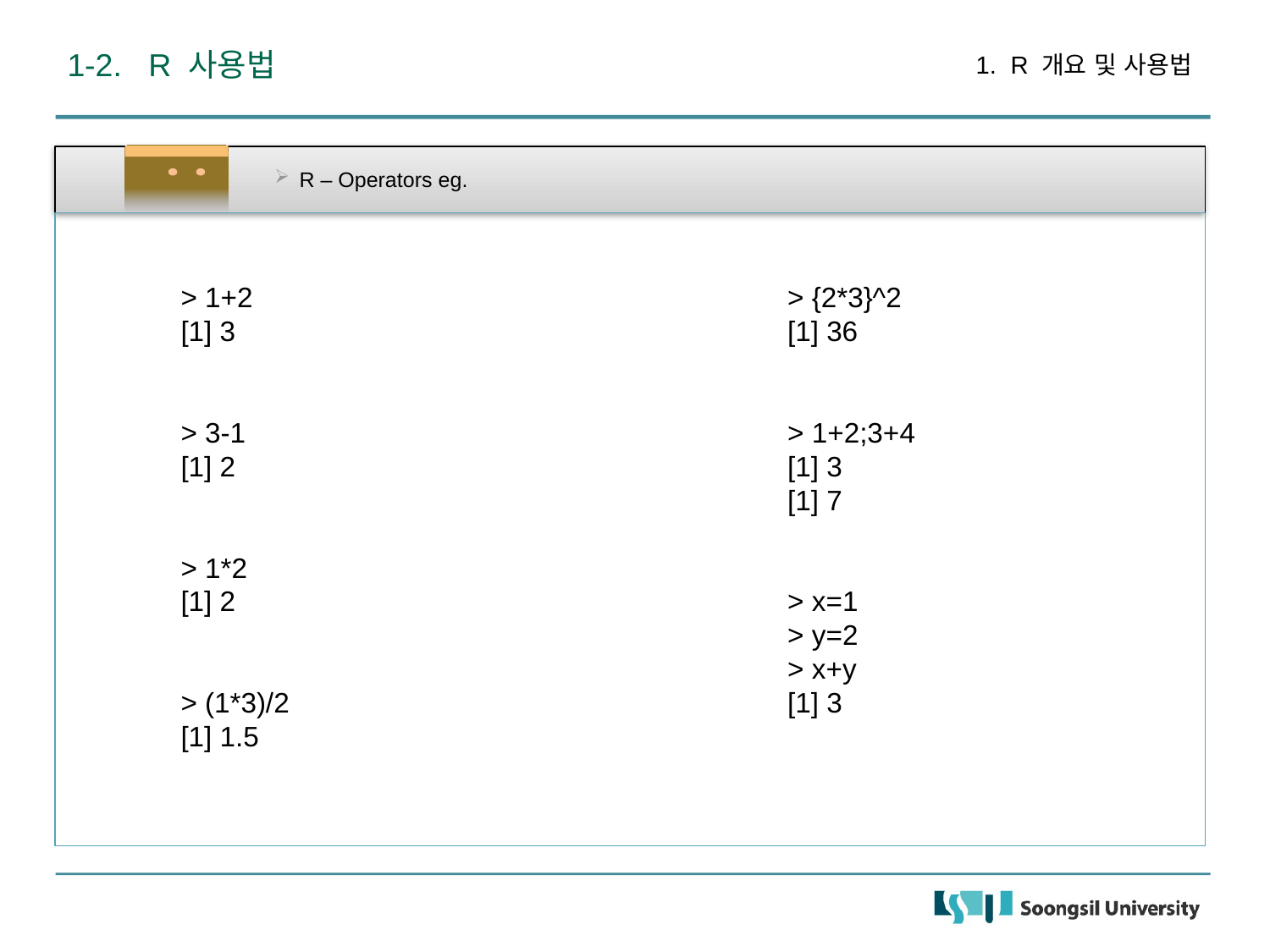

1-2.   R 사용법
1.  R 개요 및 사용법

R – Operators eg.

> 1+2
[1] 3

> 3-1
[1] 2

> 1*2
[1] 2

> (1*3)/2
[1] 1.5
> {2*3}^2
[1] 36

> 1+2;3+4
[1] 3
[1] 7

> x=1
> y=2
> x+y
[1] 3